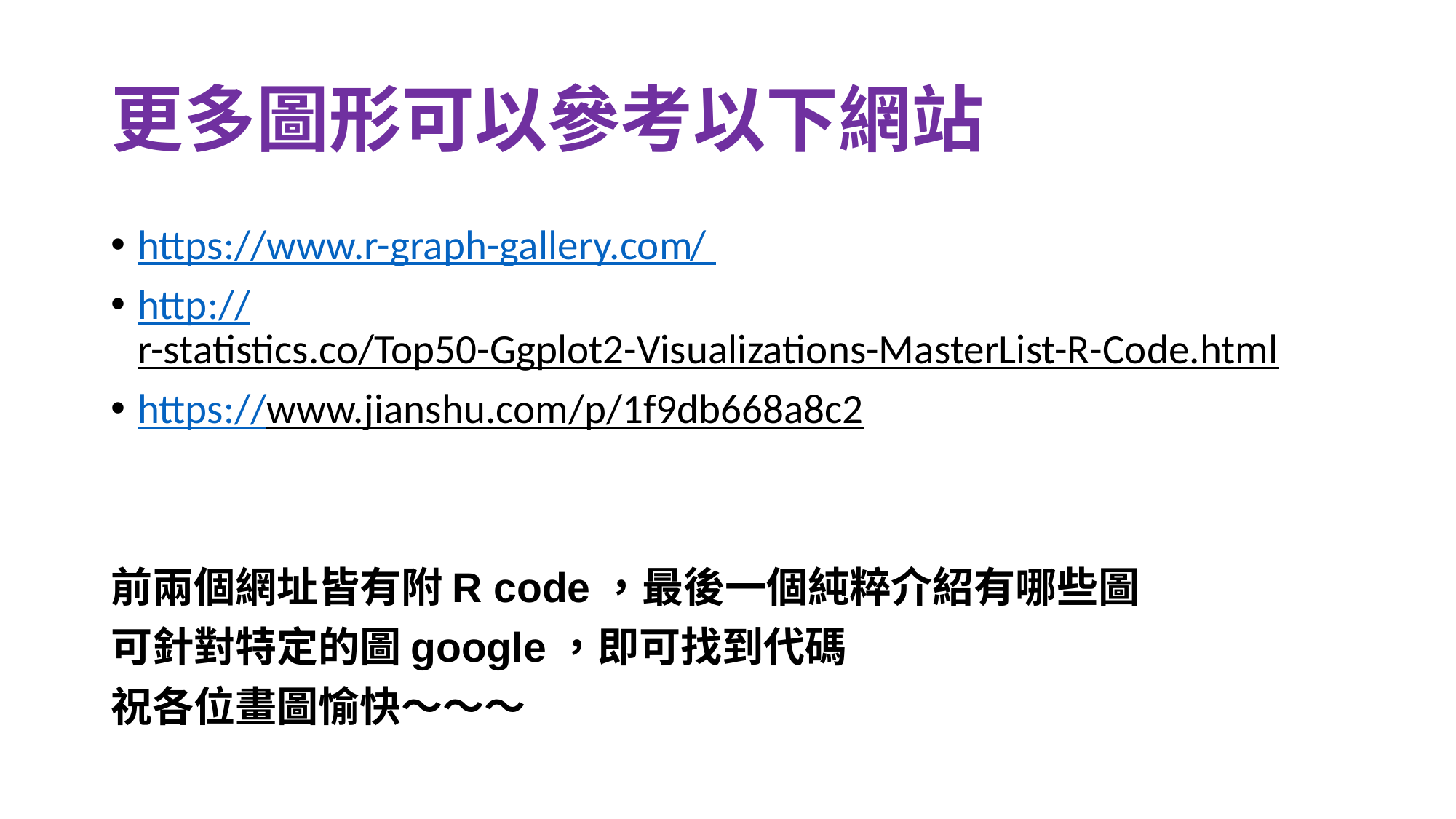

# 更多圖形可以參考以下網站
https://www.r-graph-gallery.com/
http://r-statistics.co/Top50-Ggplot2-Visualizations-MasterList-R-Code.html
https://www.jianshu.com/p/1f9db668a8c2

前兩個網址皆有附R code，最後一個純粹介紹有哪些圖
可針對特定的圖google，即可找到代碼
祝各位畫圖愉快～～～